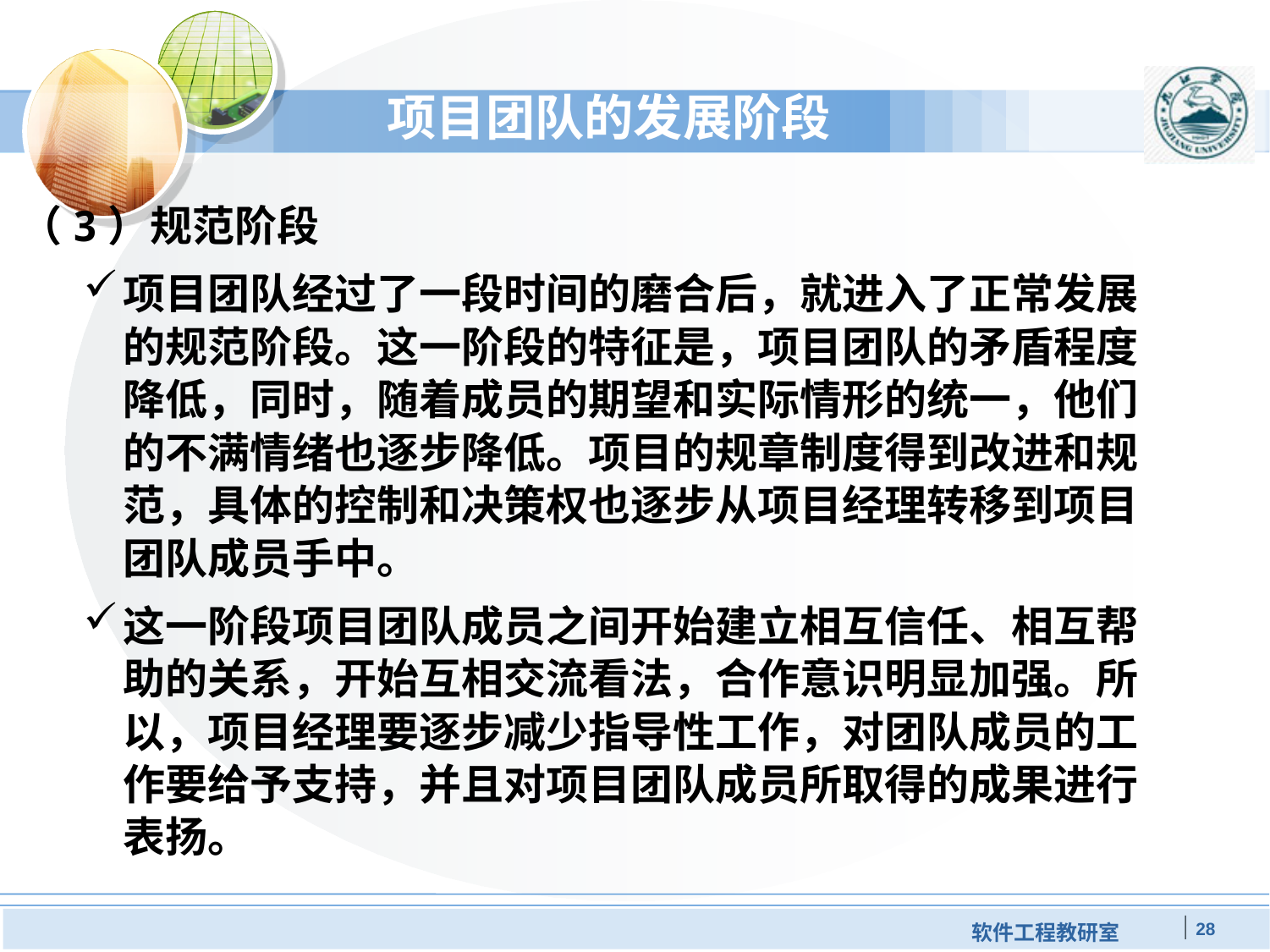

项目团队的发展阶段
（3）规范阶段
项目团队经过了一段时间的磨合后，就进入了正常发展的规范阶段。这一阶段的特征是，项目团队的矛盾程度降低，同时，随着成员的期望和实际情形的统一，他们的不满情绪也逐步降低。项目的规章制度得到改进和规范，具体的控制和决策权也逐步从项目经理转移到项目团队成员手中。
这一阶段项目团队成员之间开始建立相互信任、相互帮助的关系，开始互相交流看法，合作意识明显加强。所以，项目经理要逐步减少指导性工作，对团队成员的工作要给予支持，并且对项目团队成员所取得的成果进行表扬。